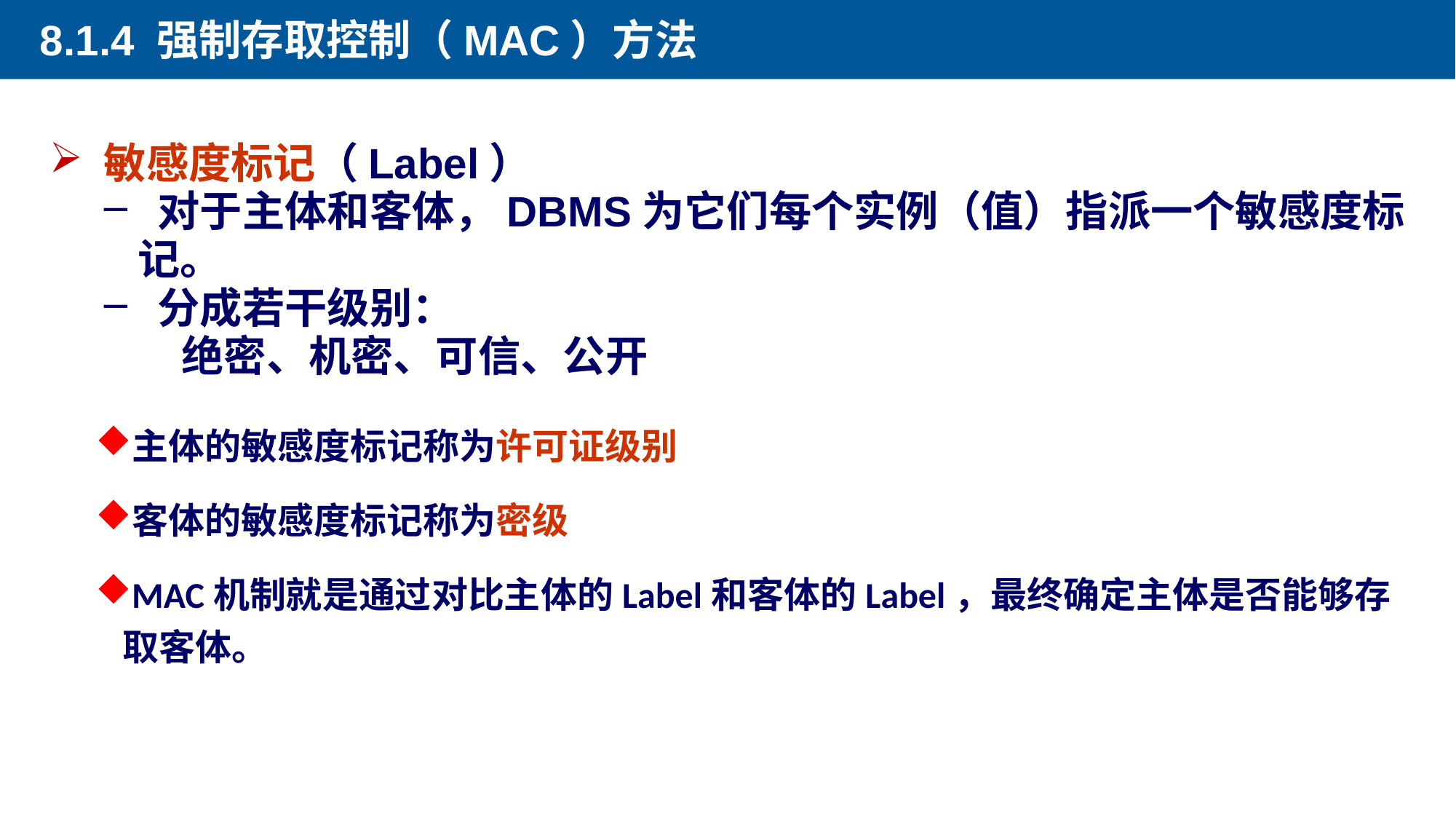

8.1.4 强制存取控制（MAC）方法

敏感度标记（Label）
 对于主体和客体，DBMS为它们每个实例（值）指派一个敏感度标记。
 分成若干级别：
       绝密、机密、可信、公开

主体的敏感度标记称为许可证级别
客体的敏感度标记称为密级
MAC机制就是通过对比主体的Label和客体的Label，最终确定主体是否能够存取客体。